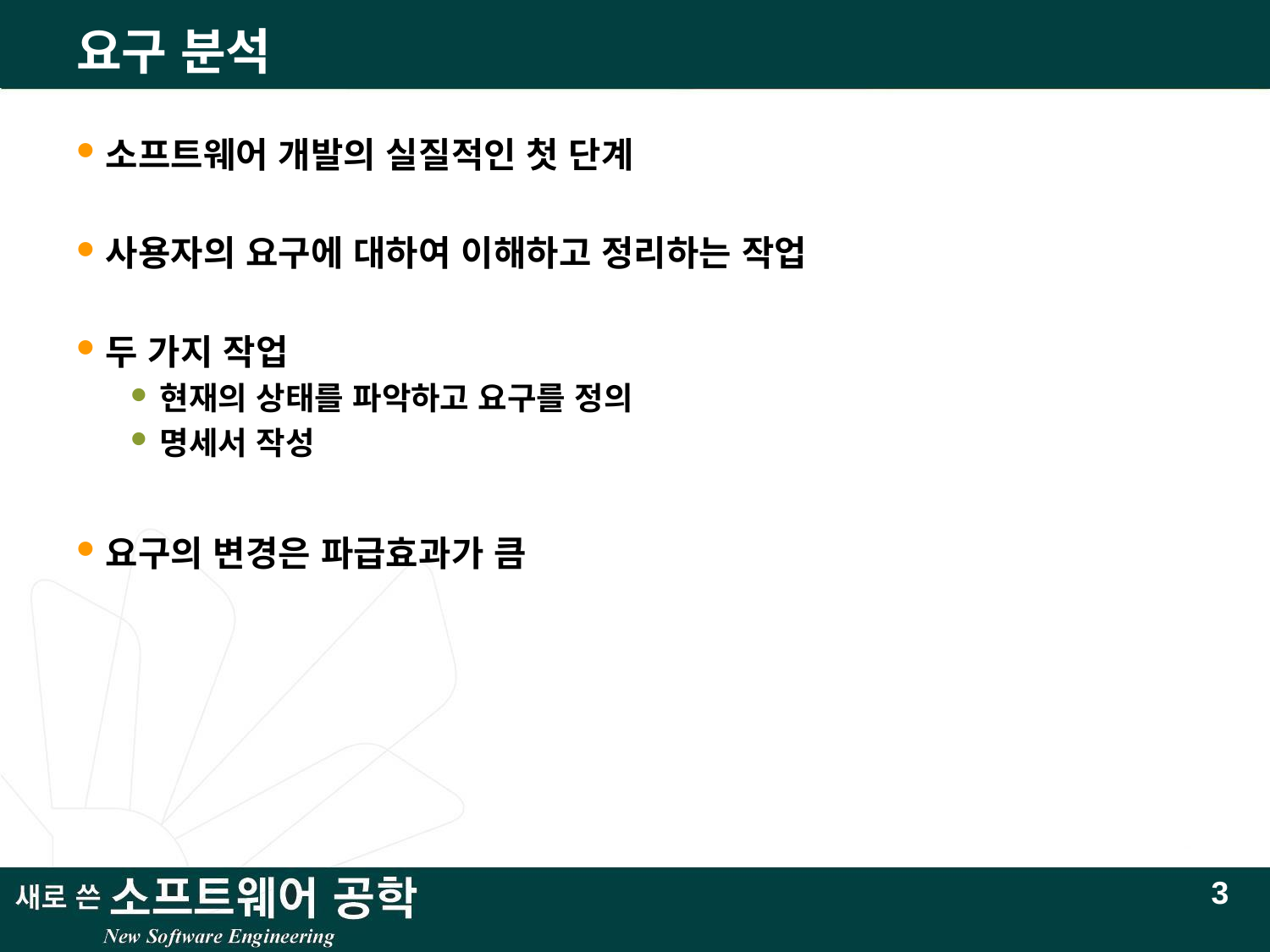

# 요구 분석
소프트웨어 개발의 실질적인 첫 단계

사용자의 요구에 대하여 이해하고 정리하는 작업

두 가지 작업
현재의 상태를 파악하고 요구를 정의
명세서 작성

요구의 변경은 파급효과가 큼

3